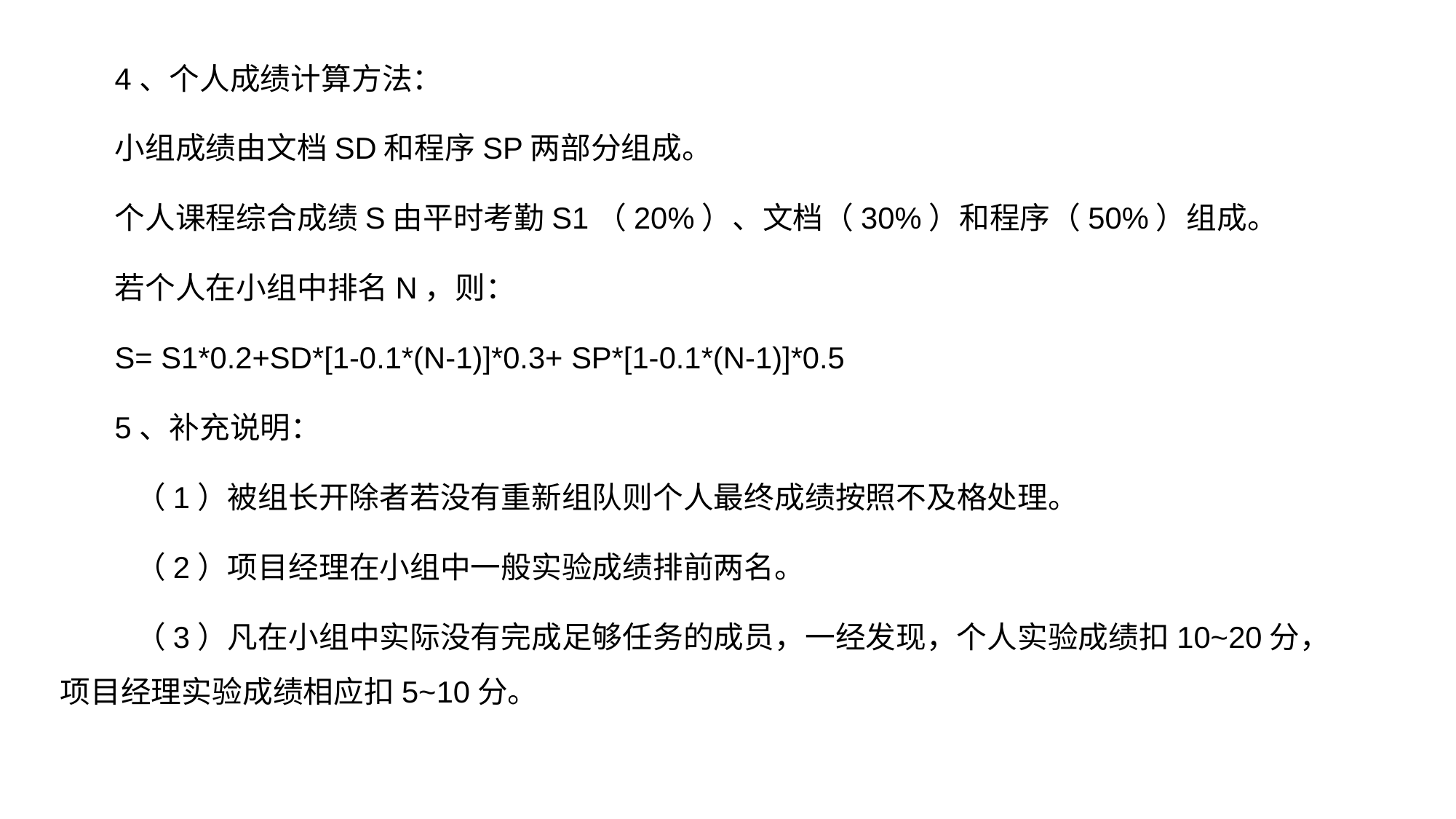

4、个人成绩计算方法：
小组成绩由文档SD和程序SP两部分组成。
个人课程综合成绩S由平时考勤S1（20%）、文档（30%）和程序（50%）组成。
若个人在小组中排名N，则：
S= S1*0.2+SD*[1-0.1*(N-1)]*0.3+ SP*[1-0.1*(N-1)]*0.5
5、补充说明：
  （1）被组长开除者若没有重新组队则个人最终成绩按照不及格处理。
  （2）项目经理在小组中一般实验成绩排前两名。
  （3）凡在小组中实际没有完成足够任务的成员，一经发现，个人实验成绩扣10~20分，项目经理实验成绩相应扣5~10分。